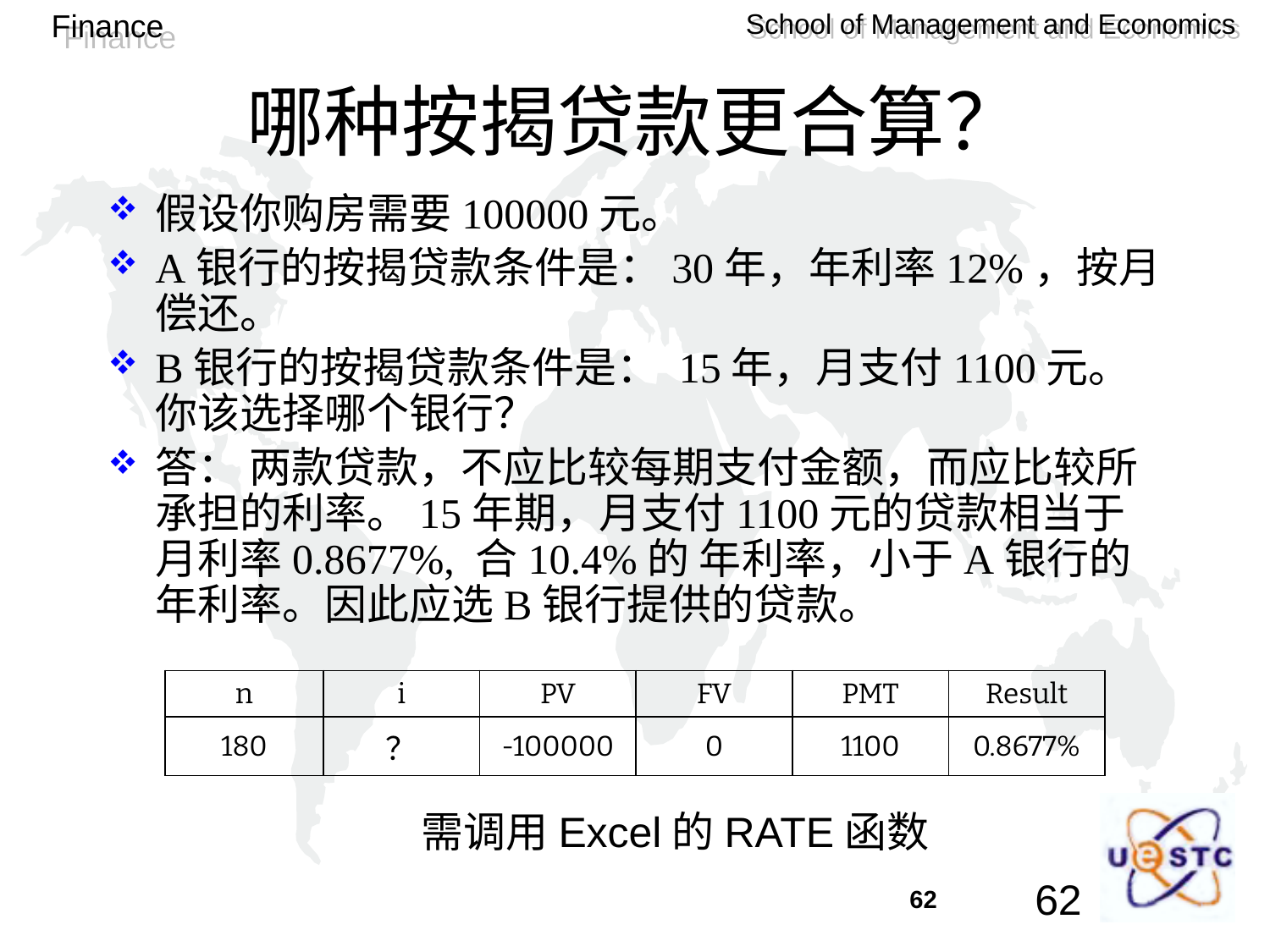

# 哪种按揭贷款更合算？
假设你购房需要100000元。
A银行的按揭贷款条件是：30年，年利率12%，按月偿还。
B银行的按揭贷款条件是： 15年，月支付1100元。你该选择哪个银行？
答： 两款贷款，不应比较每期支付金额，而应比较所承担的利率。15年期，月支付1100元的贷款相当于月利率0.8677%, 合10.4%的 年利率，小于A银行的年利率。因此应选B银行提供的贷款。
| n | i | PV | FV | PMT | Result |
| --- | --- | --- | --- | --- | --- |
| 180 | ？ | -100000 | 0 | 1100 | 0.8677% |
需调用Excel的RATE函数
62